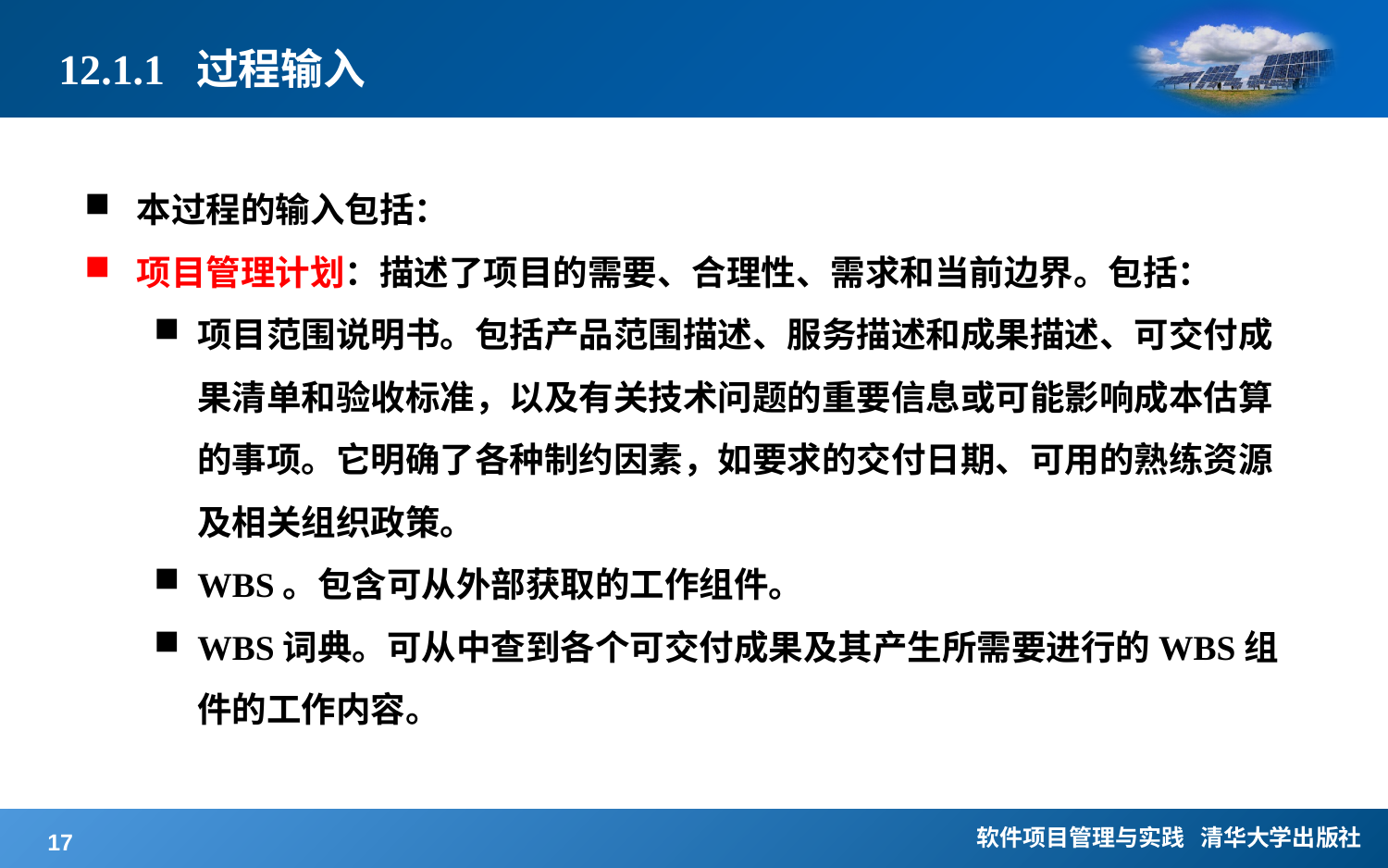

# 12.1.1  过程输入
本过程的输入包括：
项目管理计划：描述了项目的需要、合理性、需求和当前边界。包括：
项目范围说明书。包括产品范围描述、服务描述和成果描述、可交付成果清单和验收标准，以及有关技术问题的重要信息或可能影响成本估算的事项。它明确了各种制约因素，如要求的交付日期、可用的熟练资源及相关组织政策。
WBS。包含可从外部获取的工作组件。
WBS词典。可从中查到各个可交付成果及其产生所需要进行的WBS组件的工作内容。